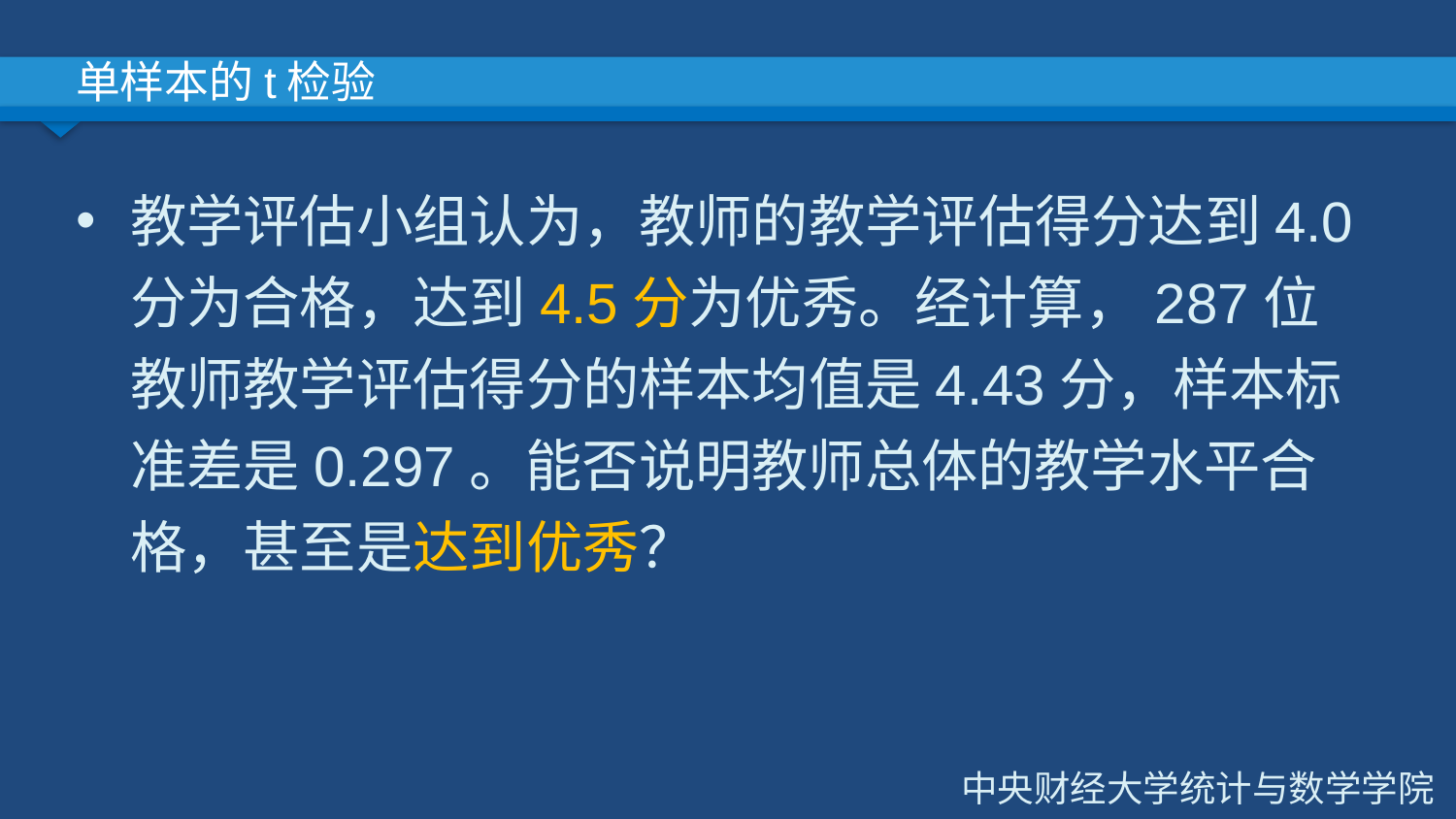

# 单样本的t检验
教学评估小组认为，教师的教学评估得分达到4.0分为合格，达到4.5分为优秀。经计算，287位教师教学评估得分的样本均值是4.43分，样本标准差是0.297。能否说明教师总体的教学水平合格，甚至是达到优秀？